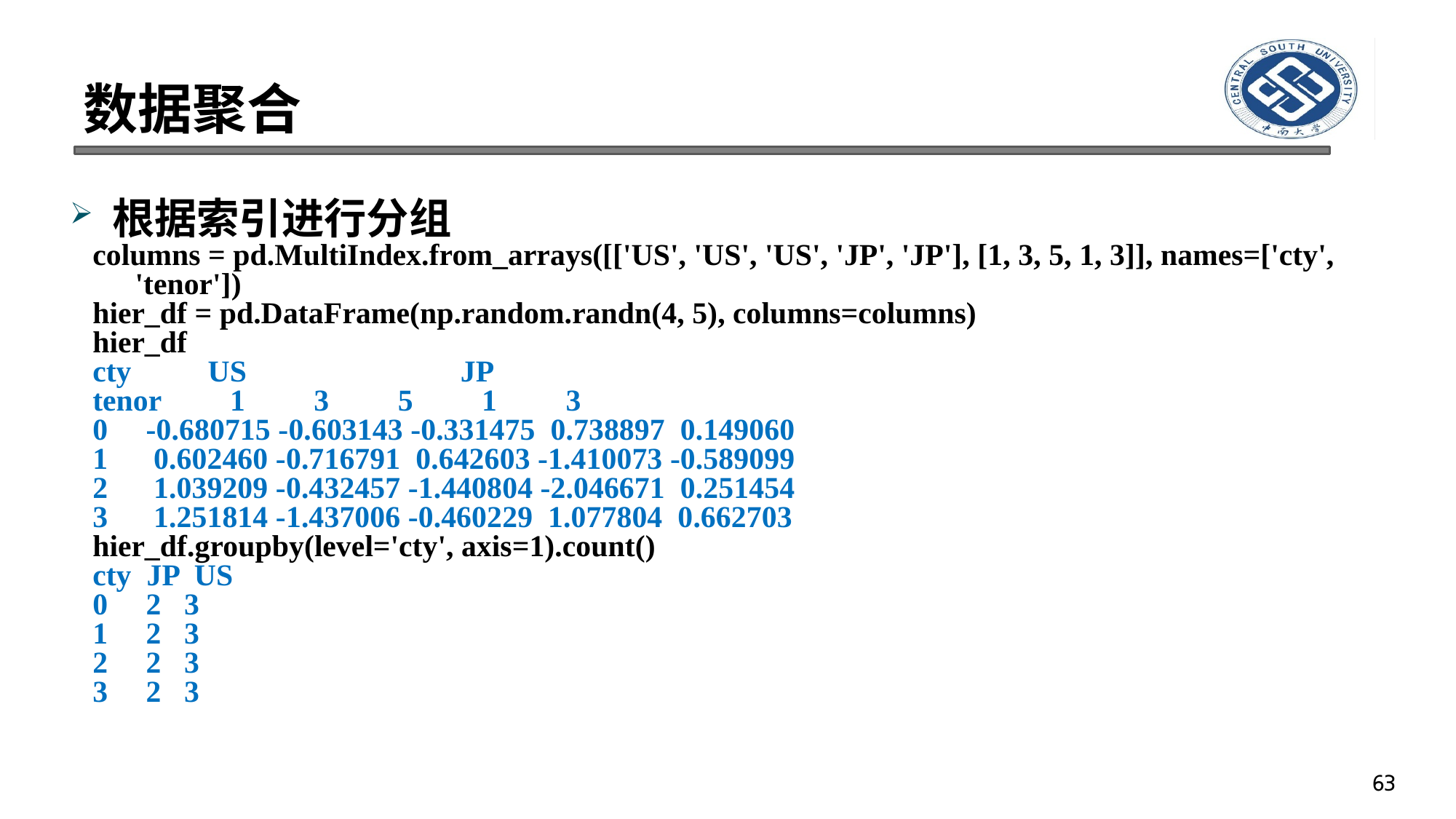

# 数据聚合
根据索引进行分组
columns = pd.MultiIndex.from_arrays([['US', 'US', 'US', 'JP', 'JP'], [1, 3, 5, 1, 3]], names=['cty', 'tenor'])
hier_df = pd.DataFrame(np.random.randn(4, 5), columns=columns)
hier_df
cty          US                            JP
tenor         1         3         5         1         3
0     -0.680715 -0.603143 -0.331475  0.738897  0.149060
1      0.602460 -0.716791  0.642603 -1.410073 -0.589099
2      1.039209 -0.432457 -1.440804 -2.046671  0.251454
3      1.251814 -1.437006 -0.460229  1.077804  0.662703
hier_df.groupby(level='cty', axis=1).count()
cty  JP  US
0     2   3
1     2   3
2     2   3
3     2   3
63